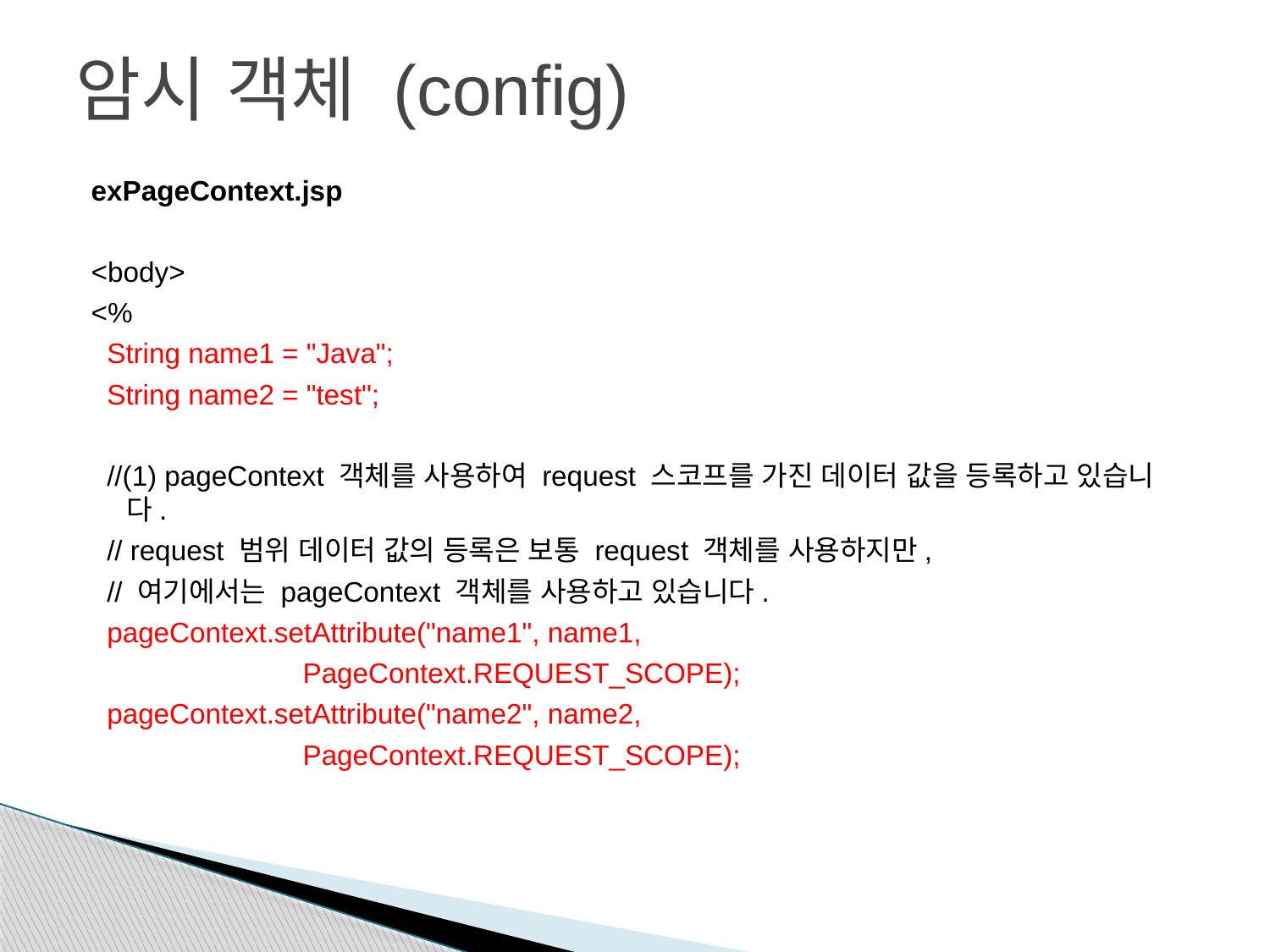

# 암시 객체 (config)
exPageContext.jsp

<body>
<%
  String name1 = "Java";
  String name2 = "test";

  //(1) pageContext 객체를 사용하여 request 스코프를 가진 데이터 값을 등록하고 있습니다.
  // request 범위 데이터 값의 등록은 보통 request 객체를 사용하지만,
  // 여기에서는 pageContext 객체를 사용하고 있습니다.
  pageContext.setAttribute("name1", name1,
                           PageContext.REQUEST_SCOPE);
  pageContext.setAttribute("name2", name2,
                           PageContext.REQUEST_SCOPE);